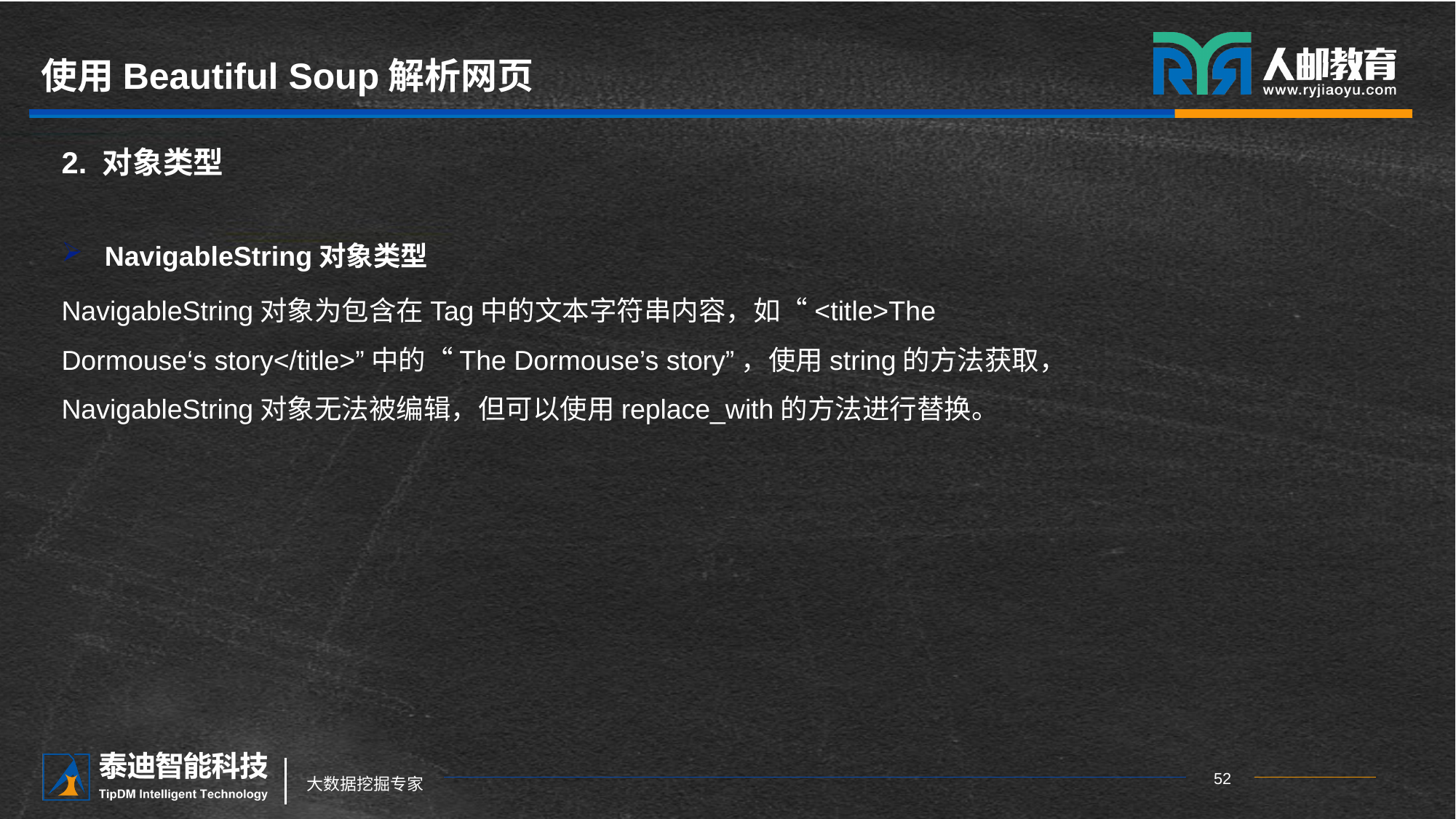

# 使用Beautiful Soup解析网页
2. 对象类型
NavigableString对象类型
NavigableString对象为包含在Tag中的文本字符串内容，如“<title>The Dormouse‘s story</title>”中的“The Dormouse’s story”，使用string的方法获取，NavigableString对象无法被编辑，但可以使用replace_with的方法进行替换。